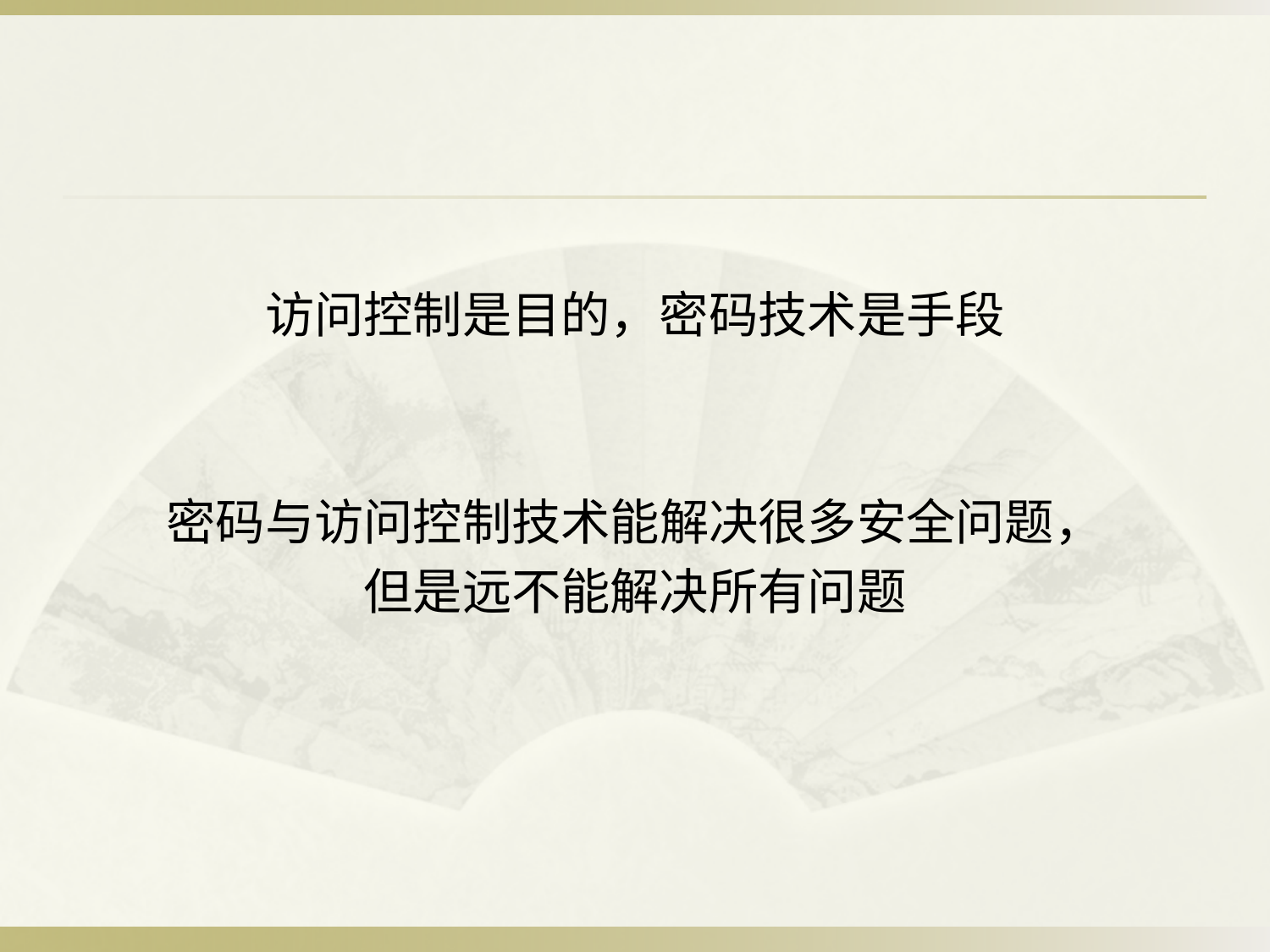

访问控制是目的，密码技术是手段

密码与访问控制技术能解决很多安全问题，
但是远不能解决所有问题